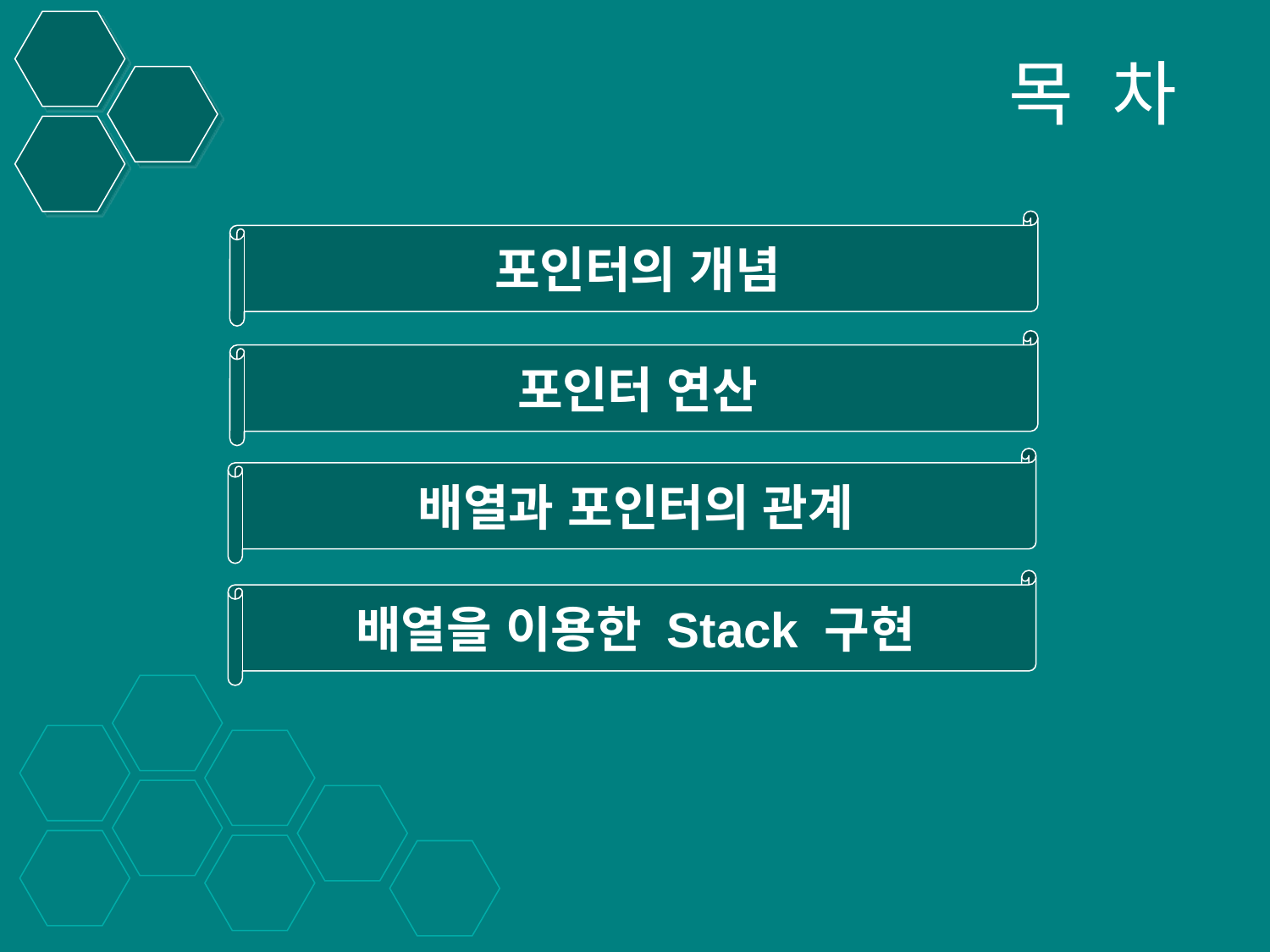

# 목  차
포인터의 개념
포인터 연산
배열과 포인터의 관계
배열을 이용한 Stack 구현